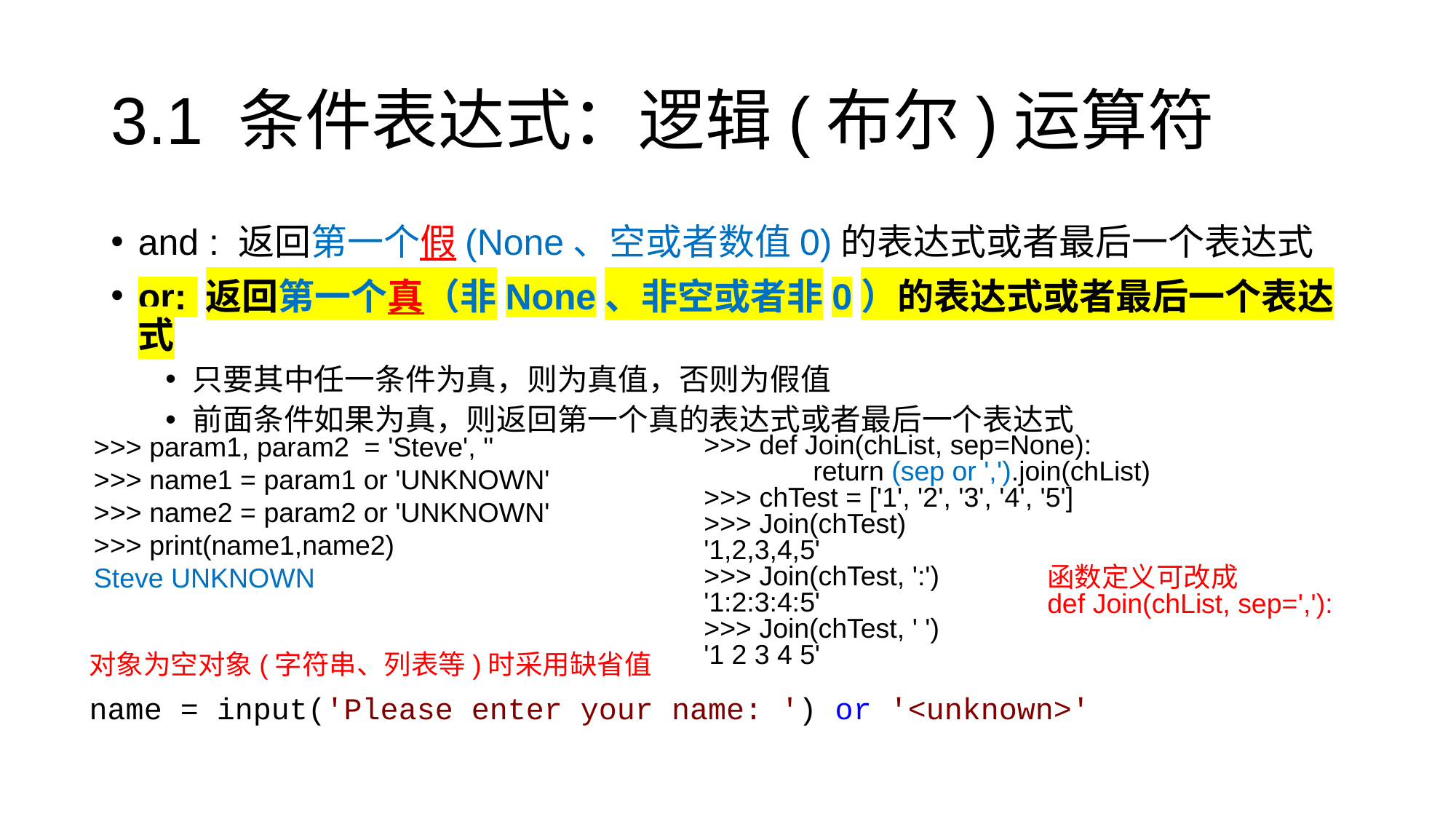

# 3.1 条件表达式：逻辑(布尔)运算符
and : 返回第一个假(None、空或者数值0)的表达式或者最后一个表达式
or: 返回第一个真（非None、非空或者非0）的表达式或者最后一个表达式
只要其中任一条件为真，则为真值，否则为假值
前面条件如果为真，则返回第一个真的表达式或者最后一个表达式

>>> def Join(chList, sep=None):
	return (sep or ',').join(chList)
>>> chTest = ['1', '2', '3', '4', '5']
>>> Join(chTest)
'1,2,3,4,5'
>>> Join(chTest, ':')
'1:2:3:4:5'
>>> Join(chTest, ' ')
'1 2 3 4 5'
>>> param1, param2  = 'Steve', ''
>>> name1 = param1 or 'UNKNOWN'
>>> name2 = param2 or 'UNKNOWN'
>>> print(name1,name2)
Steve UNKNOWN
函数定义可改成
def Join(chList, sep=','):
对象为空对象(字符串、列表等)时采用缺省值
name = input('Please enter your name: ') or '<unknown>'